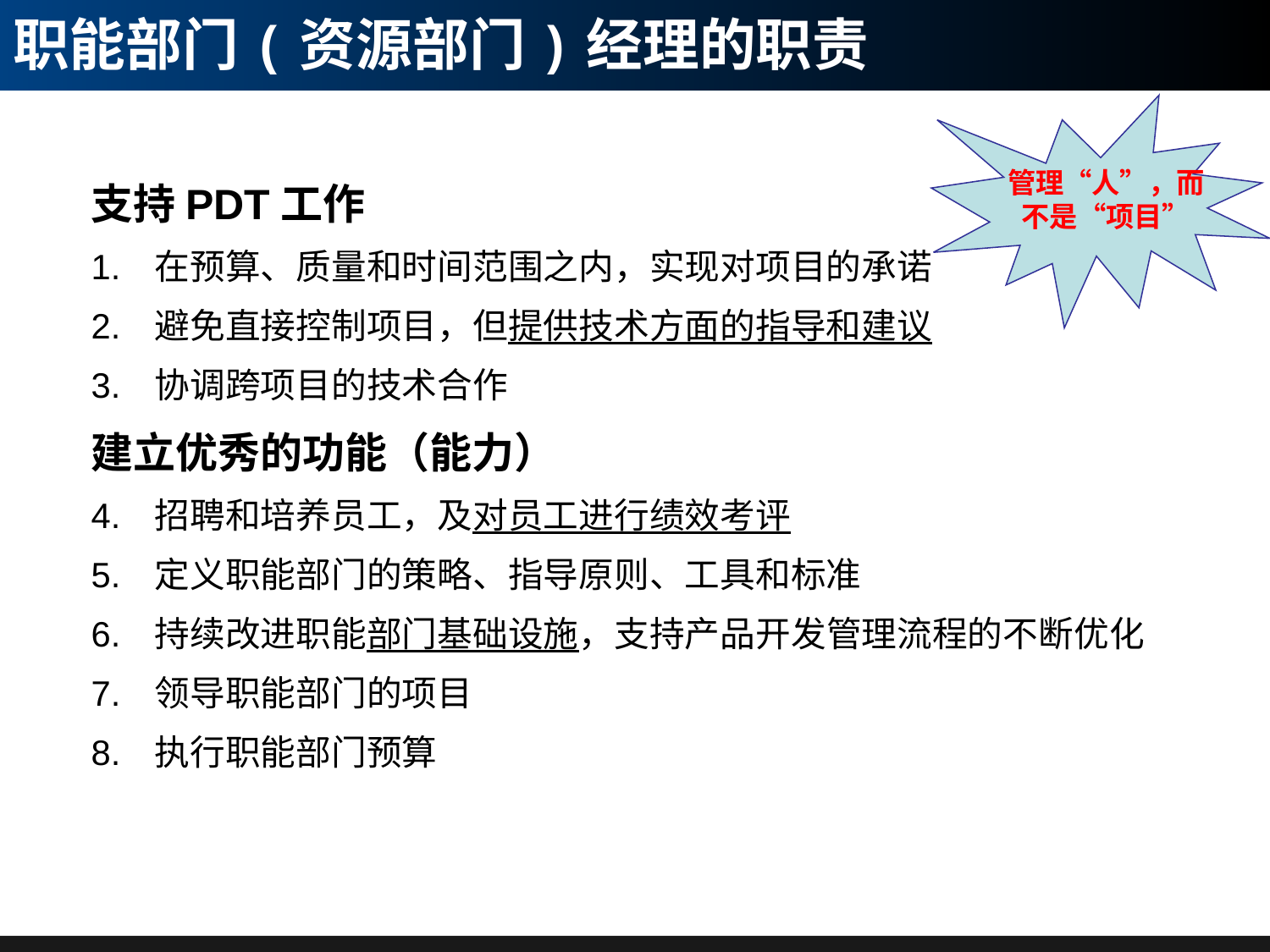

职能部门(资源部门)经理的职责

支持PDT工作
在预算、质量和时间范围之内，实现对项目的承诺
避免直接控制项目，但提供技术方面的指导和建议
协调跨项目的技术合作
建立优秀的功能（能力）
招聘和培养员工，及对员工进行绩效考评
定义职能部门的策略、指导原则、工具和标准
持续改进职能部门基础设施，支持产品开发管理流程的不断优化
领导职能部门的项目
执行职能部门预算
管理“人”，而不是“项目”